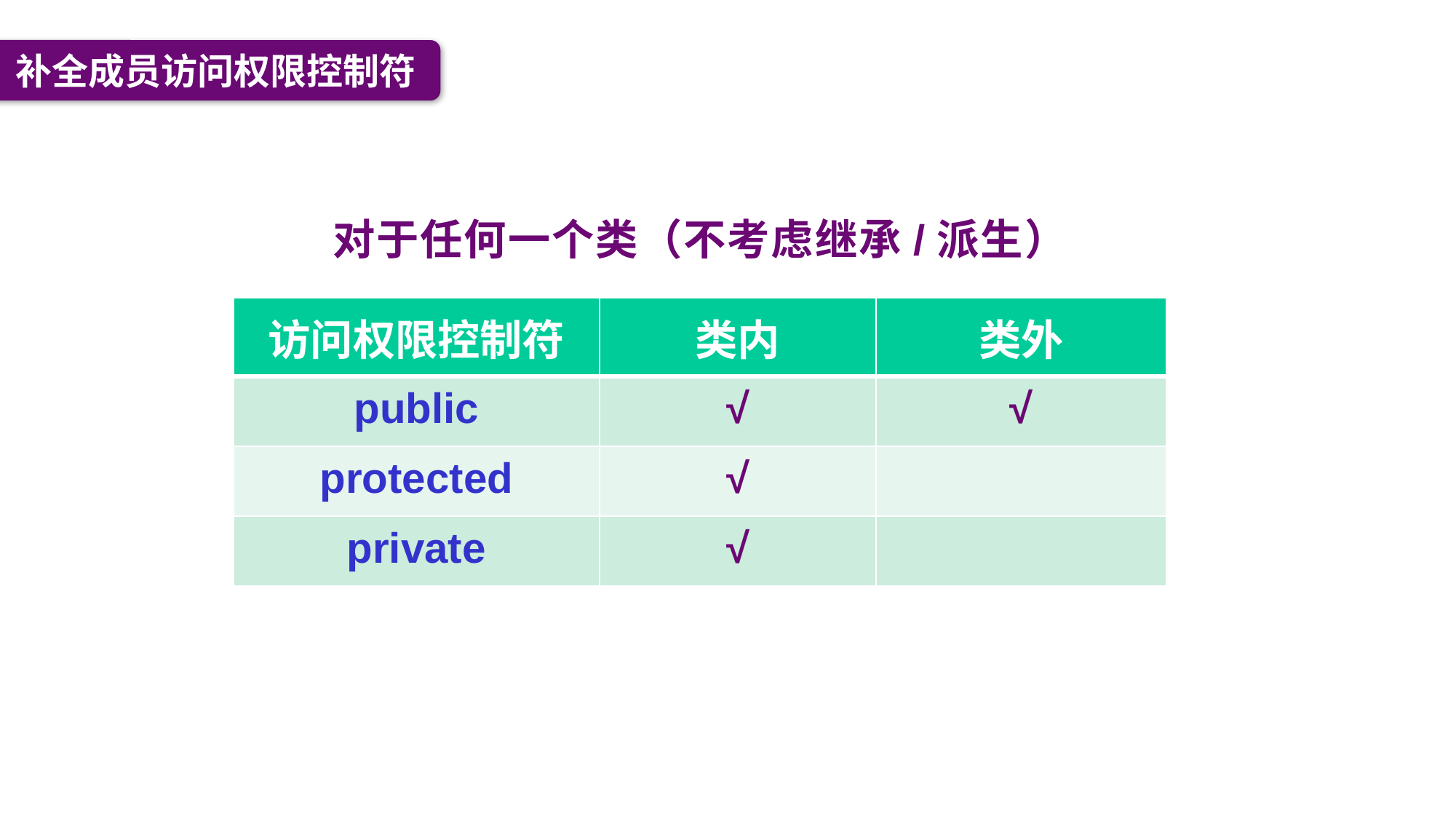

补全成员访问权限控制符
对于任何一个类（不考虑继承/派生）
| 访问权限控制符 | 类内 | 类外 |
| --- | --- | --- |
| public | √ | √ |
| protected | √ |  |
| private | √ |  |
4